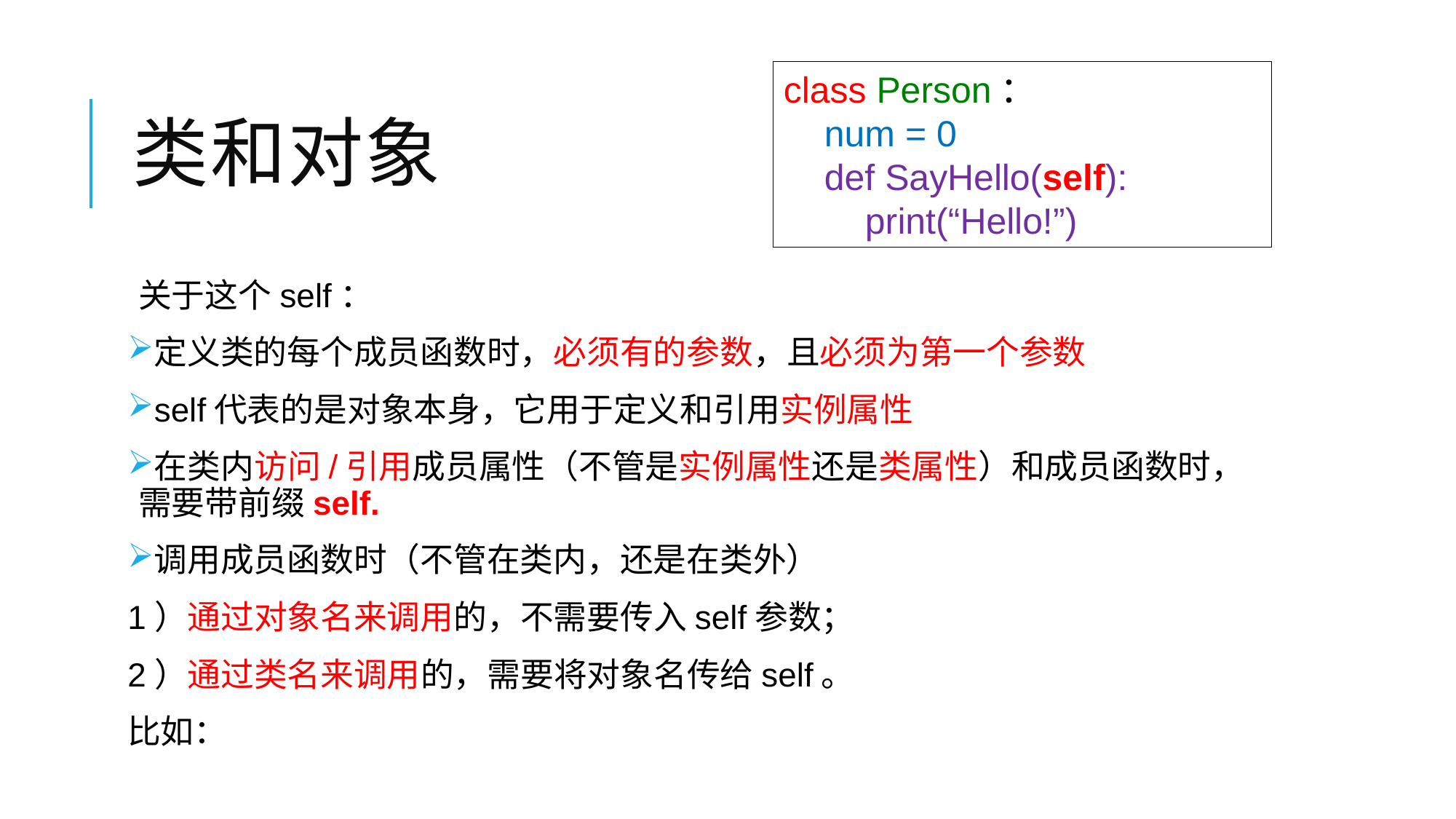

class Person：
    num = 0
    def SayHello(self):
        print(“Hello!”)
# 类和对象
关于这个self：
定义类的每个成员函数时，必须有的参数，且必须为第一个参数
self代表的是对象本身，它用于定义和引用实例属性
在类内访问/引用成员属性（不管是实例属性还是类属性）和成员函数时，需要带前缀self.
调用成员函数时（不管在类内，还是在类外）
1）通过对象名来调用的，不需要传入self参数；
2）通过类名来调用的，需要将对象名传给self。
比如：